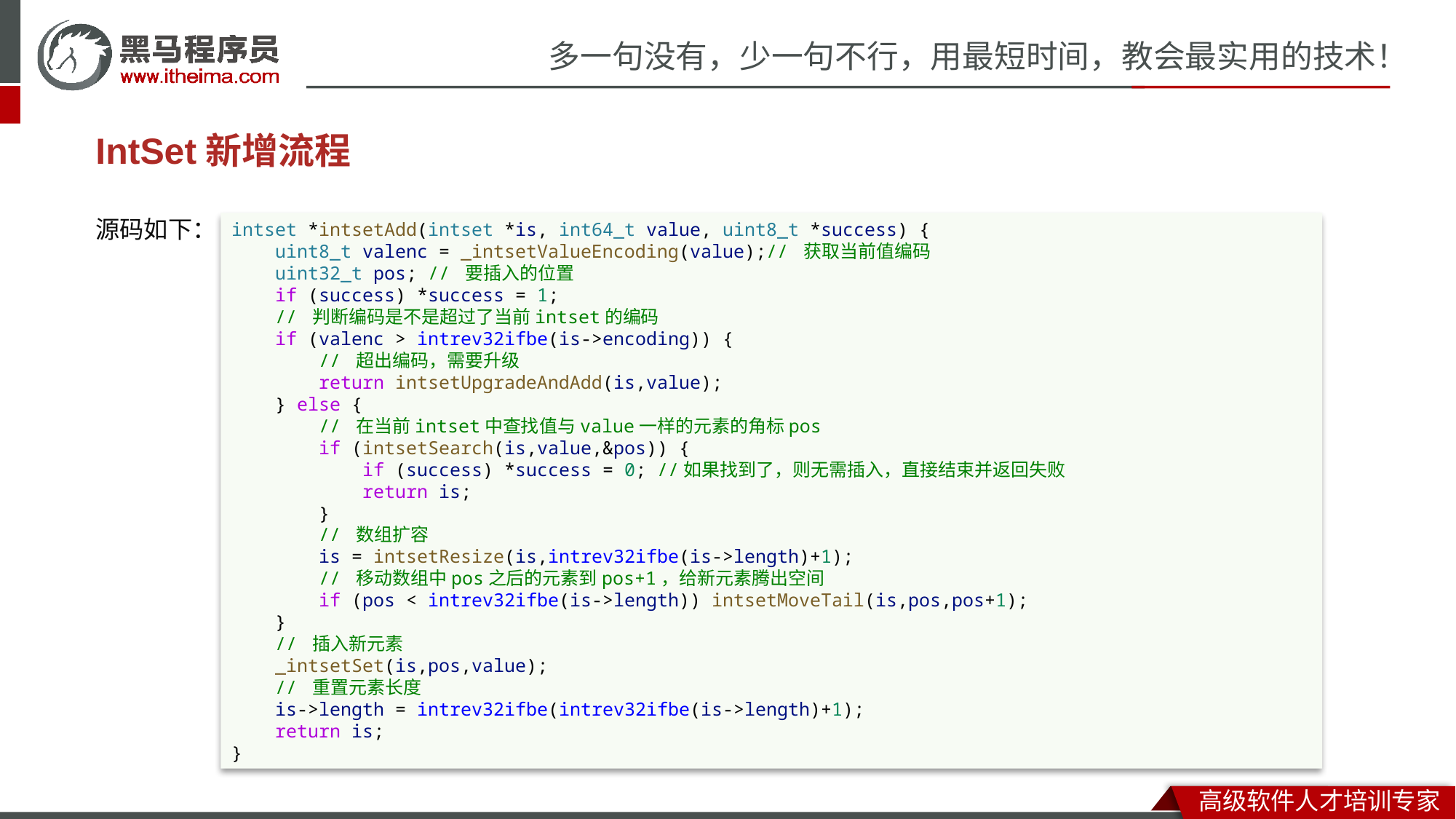

# IntSet新增流程
源码如下：
intset *intsetAdd(intset *is, int64_t value, uint8_t *success) {
    uint8_t valenc = _intsetValueEncoding(value);// 获取当前值编码
    uint32_t pos; // 要插入的位置
    if (success) *success = 1;
    // 判断编码是不是超过了当前intset的编码
    if (valenc > intrev32ifbe(is->encoding)) {
        // 超出编码，需要升级
        return intsetUpgradeAndAdd(is,value);
    } else {
        // 在当前intset中查找值与value一样的元素的角标pos
        if (intsetSearch(is,value,&pos)) {
            if (success) *success = 0; //如果找到了，则无需插入，直接结束并返回失败
            return is;
        }
        // 数组扩容
        is = intsetResize(is,intrev32ifbe(is->length)+1);
        // 移动数组中pos之后的元素到pos+1，给新元素腾出空间
        if (pos < intrev32ifbe(is->length)) intsetMoveTail(is,pos,pos+1);
    }
    // 插入新元素
    _intsetSet(is,pos,value);
    // 重置元素长度
    is->length = intrev32ifbe(intrev32ifbe(is->length)+1);
    return is;
}